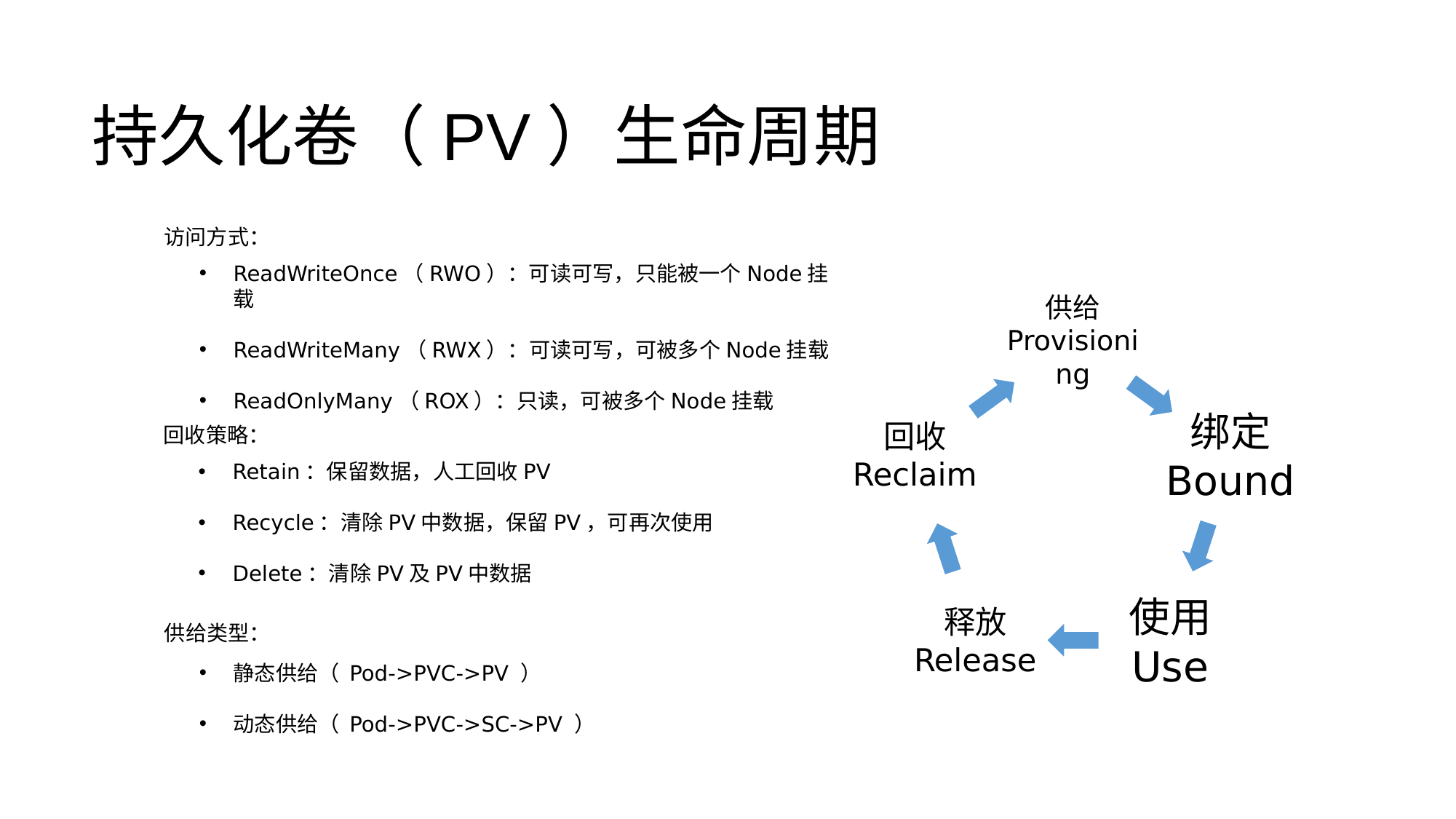

# 持久化卷（PV）生命周期
访问方式：
ReadWriteOnce（RWO）：可读可写，只能被一个Node挂载

ReadWriteMany（RWX）：可读可写，可被多个Node挂载

ReadOnlyMany（ROX）：只读，可被多个Node挂载
供给
Provisioning
绑定
Bound
使用
Use
释放
Release
回收
Reclaim
回收策略：
Retain：保留数据，人工回收PV

Recycle：清除PV中数据，保留PV，可再次使用

Delete：清除PV及PV中数据
供给类型：
静态供给（ Pod->PVC->PV ）

动态供给（ Pod->PVC->SC->PV ）